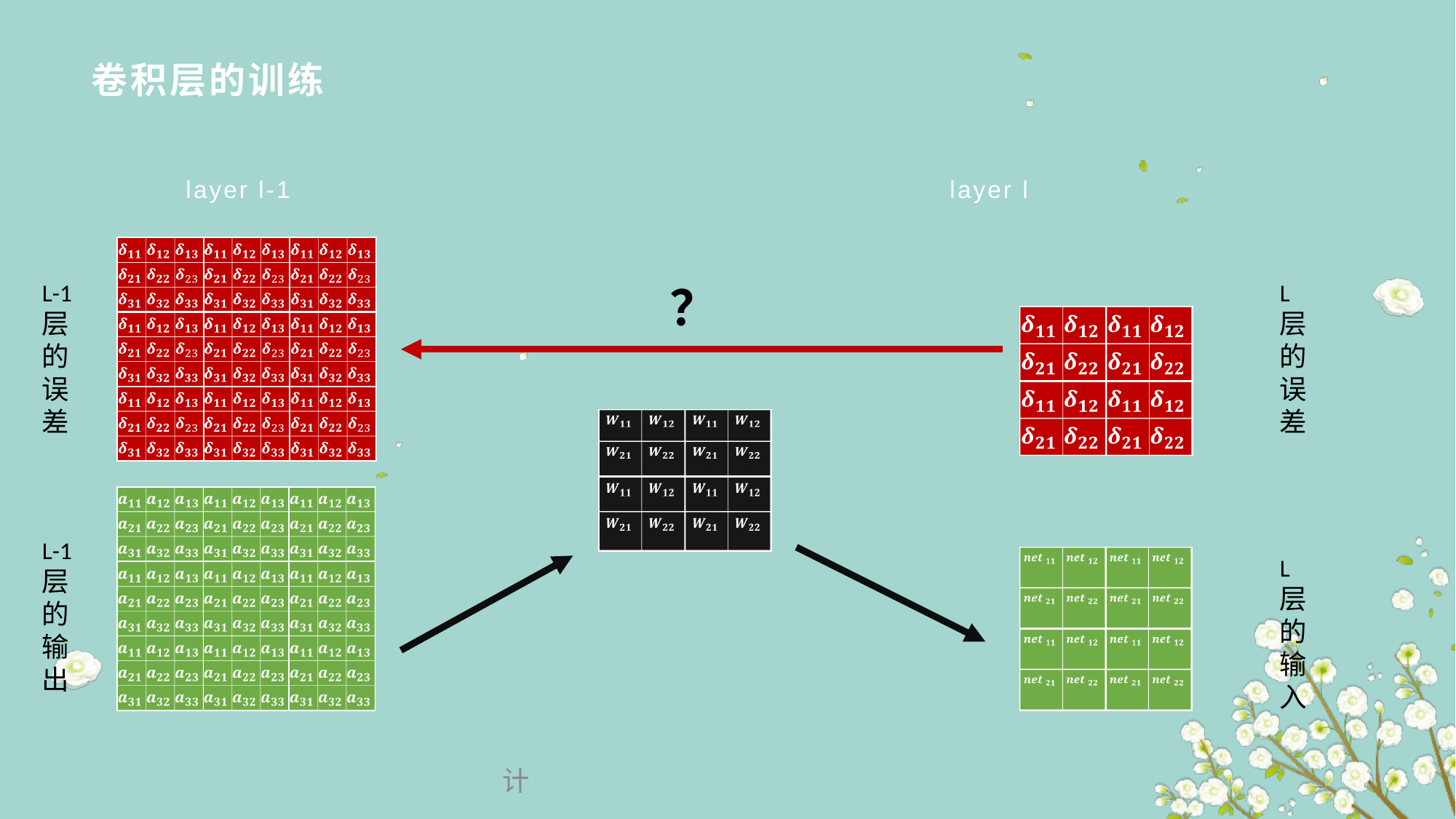

# 卷积层的训练
	layer l-1							layer l
|  |  |  |
| --- | --- | --- |
|  |  |  |
|  |  |  |
L-1层的
误差
？
L
层的
误差
|  |  |
| --- | --- |
|  |  |
|  |  |
| --- | --- |
|  |  |
|  |  |  |
| --- | --- | --- |
|  |  |  |
|  |  |  |
L-1层的
输出
|  |  |
| --- | --- |
|  |  |
L
层的
输入
计
18